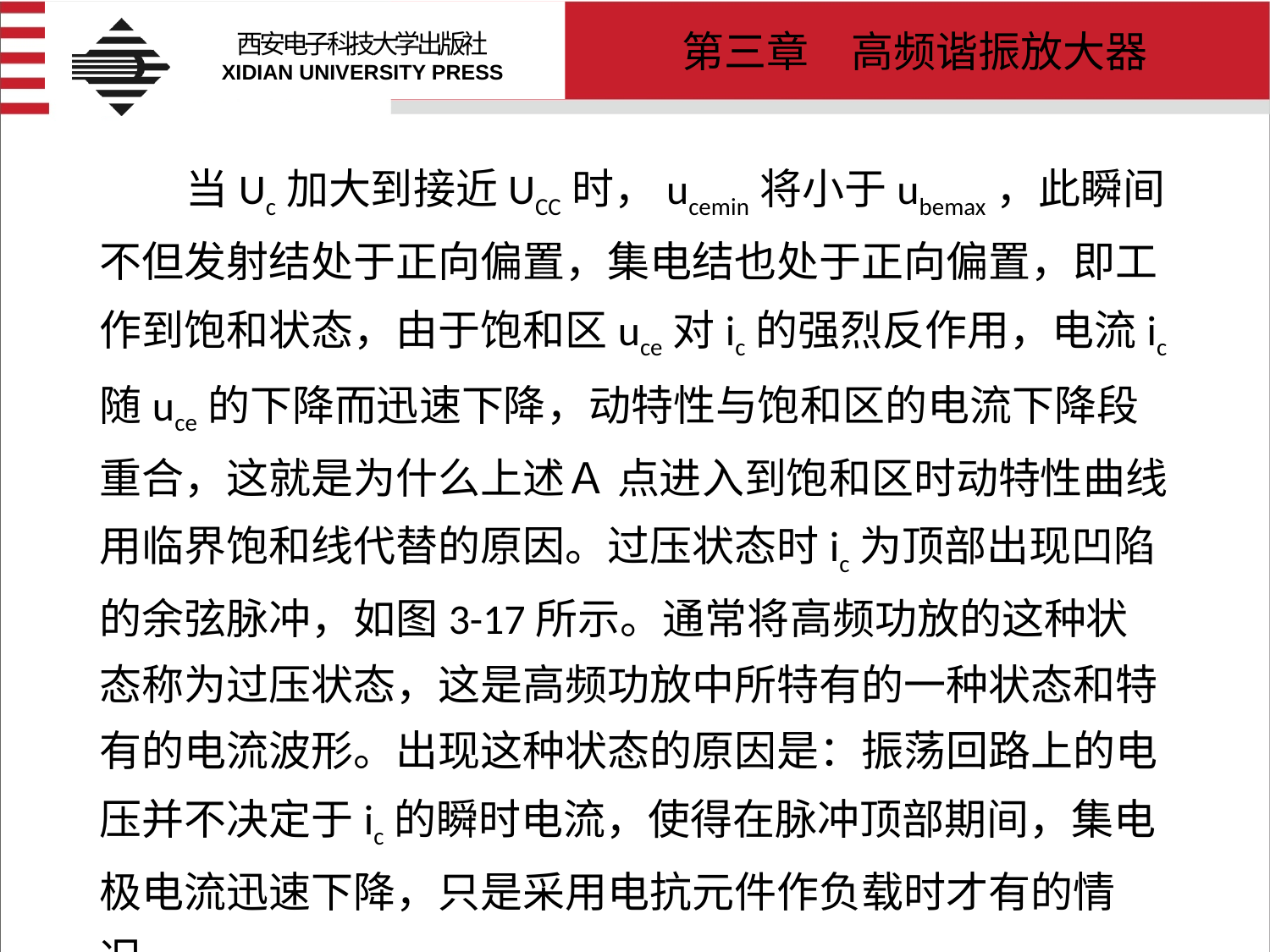

# 当Uc加大到接近UCC时，ucemin将小于ubemax，此瞬间不但发射结处于正向偏置，集电结也处于正向偏置，即工作到饱和状态，由于饱和区uce对ic的强烈反作用，电流ic 随uce的下降而迅速下降，动特性与饱和区的电流下降段重合，这就是为什么上述Ａ 点进入到饱和区时动特性曲线用临界饱和线代替的原因。过压状态时ic为顶部出现凹陷的余弦脉冲，如图3-17所示。通常将高频功放的这种状态称为过压状态，这是高频功放中所特有的一种状态和特有的电流波形。出现这种状态的原因是：振荡回路上的电压并不决定于ic的瞬时电流，使得在脉冲顶部期间，集电极电流迅速下降，只是采用电抗元件作负载时才有的情况。